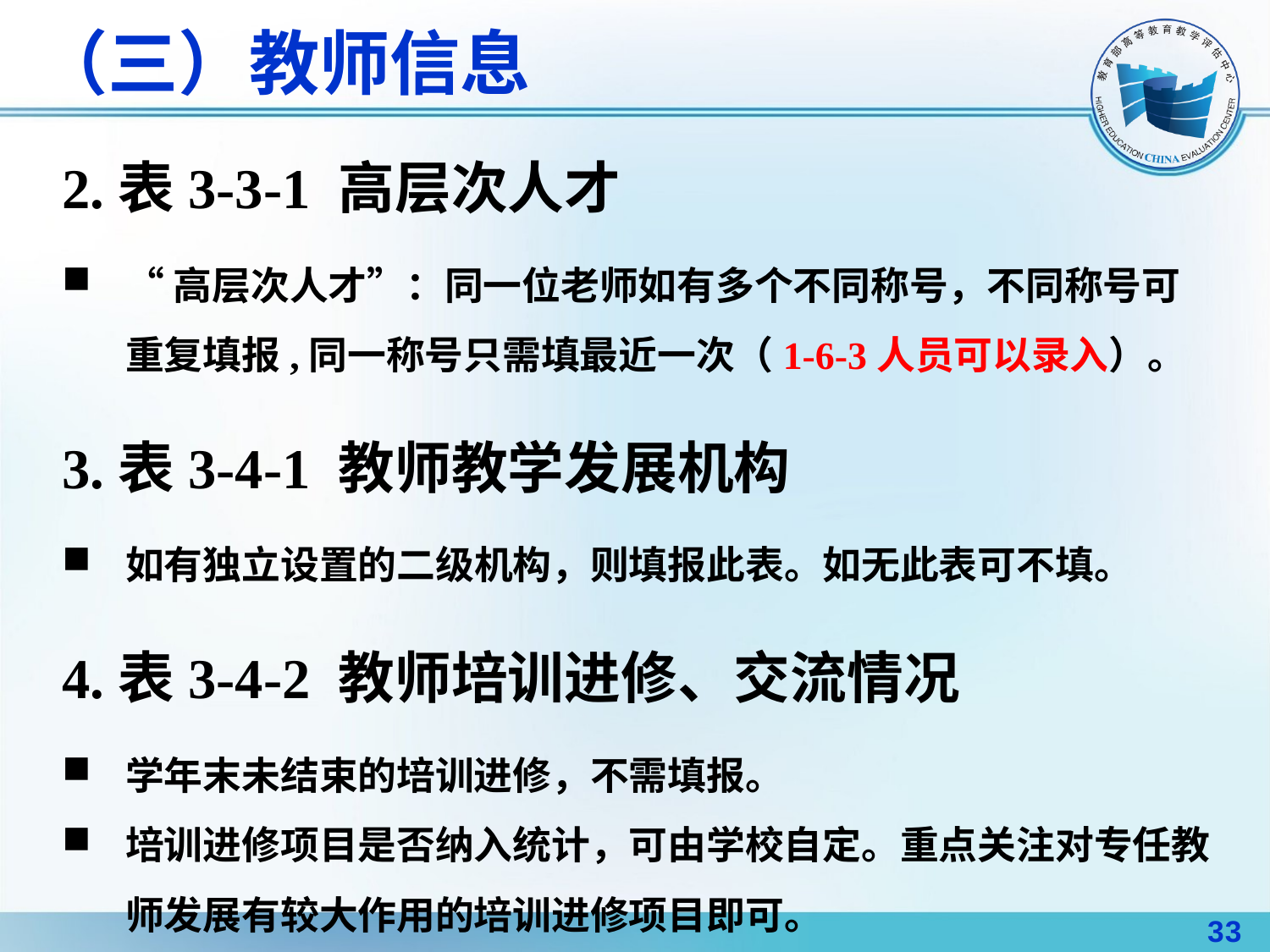

# （三）教师信息
2.表3-3-1 高层次人才

“高层次人才”：同一位老师如有多个不同称号，不同称号可重复填报,同一称号只需填最近一次（1-6-3人员可以录入）。
3.表3-4-1 教师教学发展机构

如有独立设置的二级机构，则填报此表。如无此表可不填。
4.表3-4-2 教师培训进修、交流情况

学年末未结束的培训进修，不需填报。
培训进修项目是否纳入统计，可由学校自定。重点关注对专任教师发展有较大作用的培训进修项目即可。